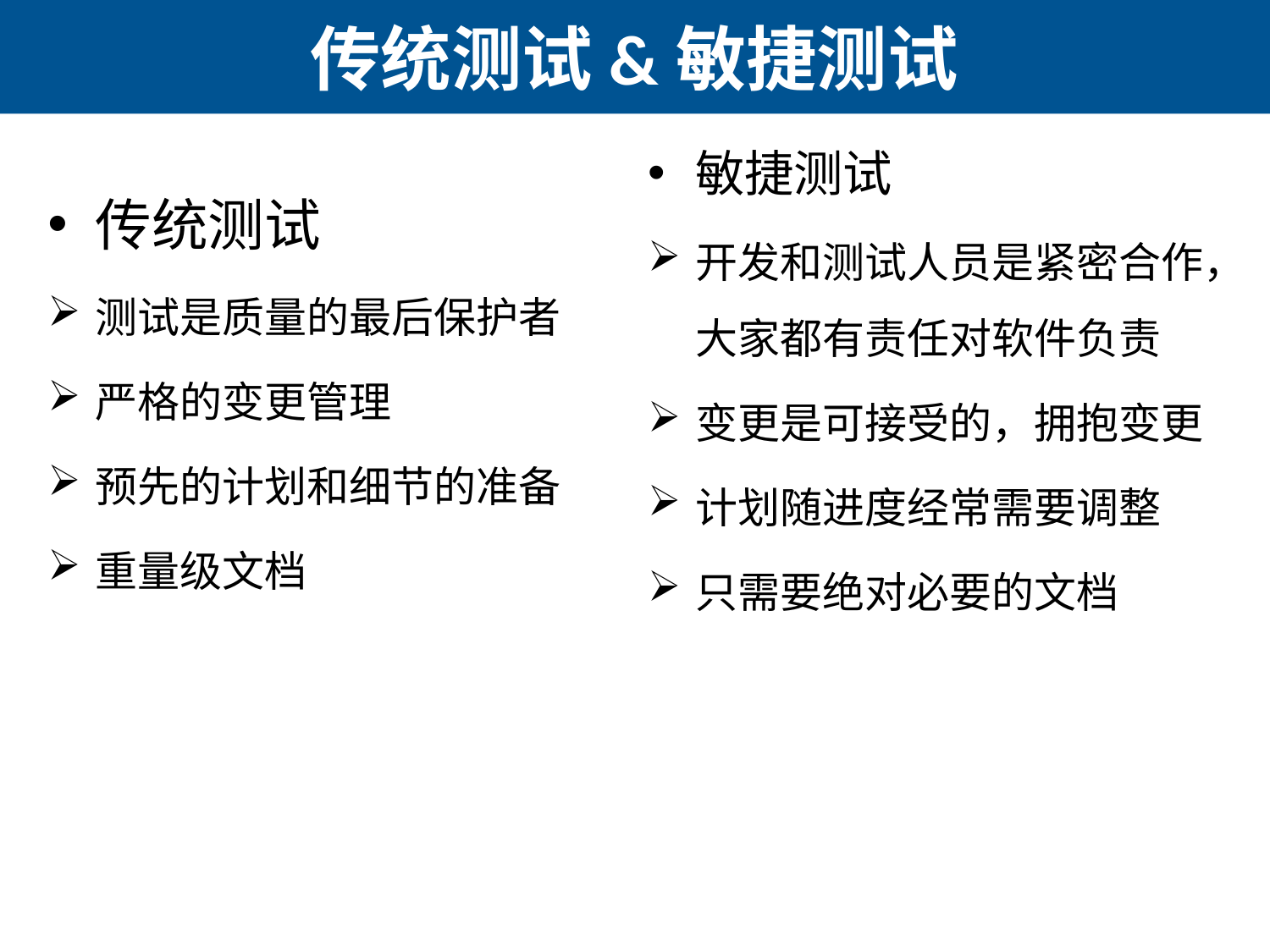

# 传统测试&敏捷测试
敏捷测试
开发和测试人员是紧密合作，大家都有责任对软件负责
变更是可接受的，拥抱变更
计划随进度经常需要调整
只需要绝对必要的文档
传统测试
测试是质量的最后保护者
严格的变更管理
预先的计划和细节的准备
重量级文档